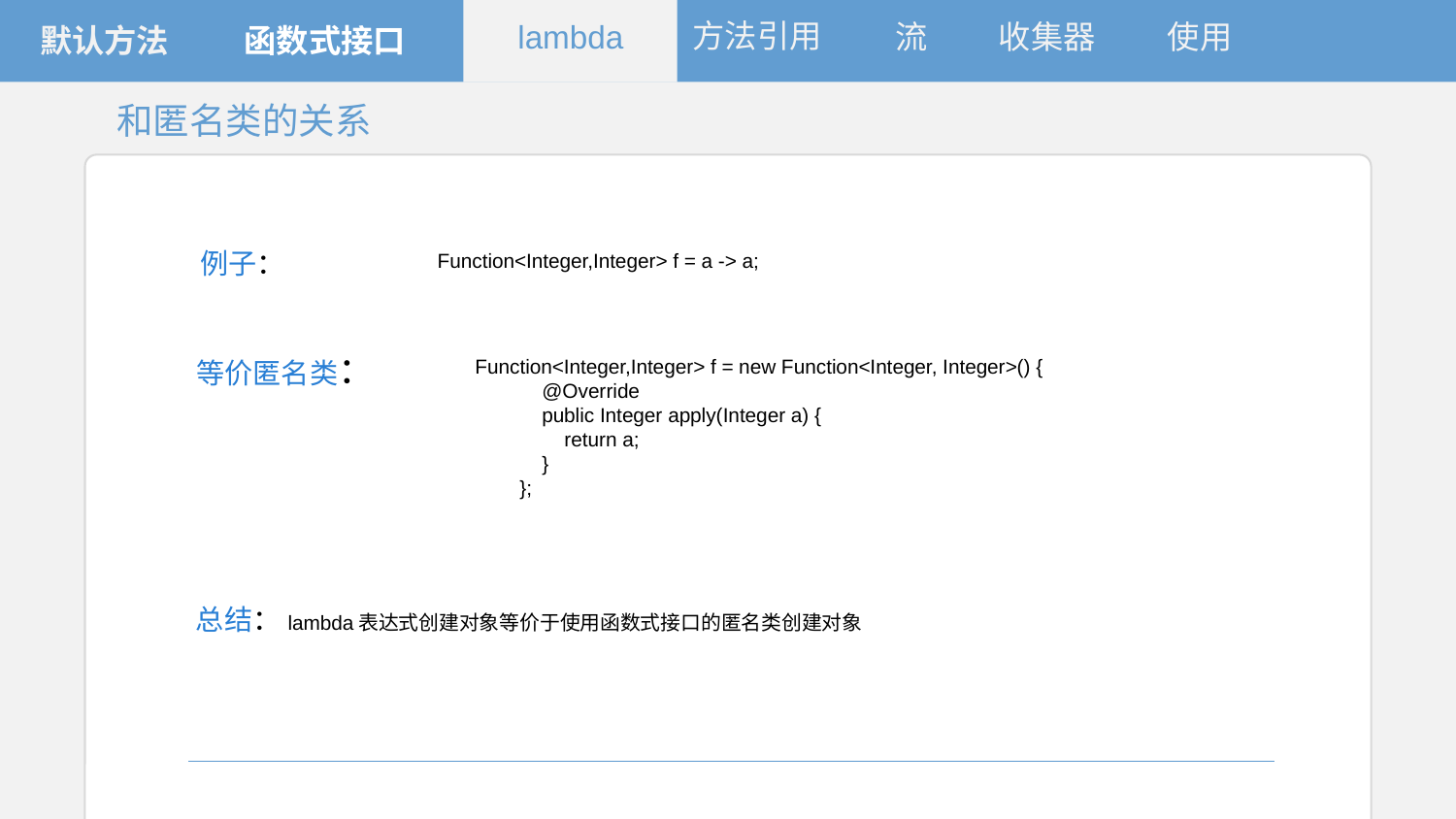

方法引用
流

lambda
使用
收集器
默认方法
函数式接口

和匿名类的关系
例子：
Function<Integer,Integer> f = a -> a;
等价匿名类：
Function<Integer,Integer> f = new Function<Integer, Integer>() {
            @Override
            public Integer apply(Integer a) {
                return a;
            }
        };
总结：lambda表达式创建对象等价于使用函数式接口的匿名类创建对象